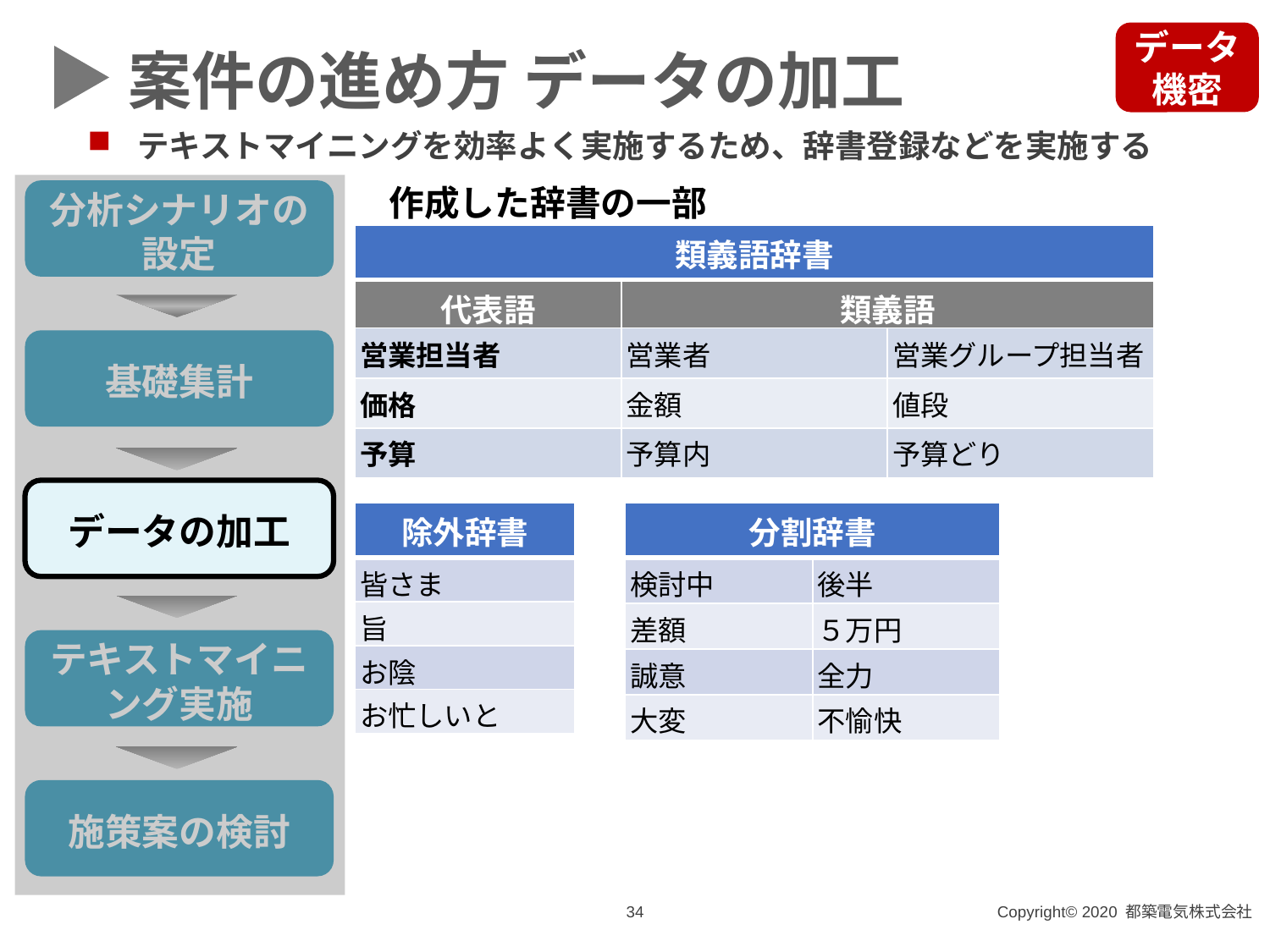

データ機密
案件の進め方 データの加工

テキストマイニングを効率よく実施するため、辞書登録などを実施する

分析シナリオの
設定

基礎集計

データの加工

テキストマイニング実施

施策案の検討
作成した辞書の一部
| 類義語辞書 |  |  |
| --- | --- | --- |
| 代表語 | 類義語 |  |
| 営業担当者 | 営業者 | 営業グループ担当者 |
| 価格 | 金額 | 値段 |
| 予算 | 予算内 | 予算どり |
| 分割辞書 |  |
| --- | --- |
| 検討中 | 後半 |
| 差額 | ５万円 |
| 誠意 | 全力 |
| 大変 | 不愉快 |
| 除外辞書 |
| --- |
| 皆さま |
| 旨 |
| お陰 |
| お忙しいと |
34
Copyright© 2020 都築電気株式会社